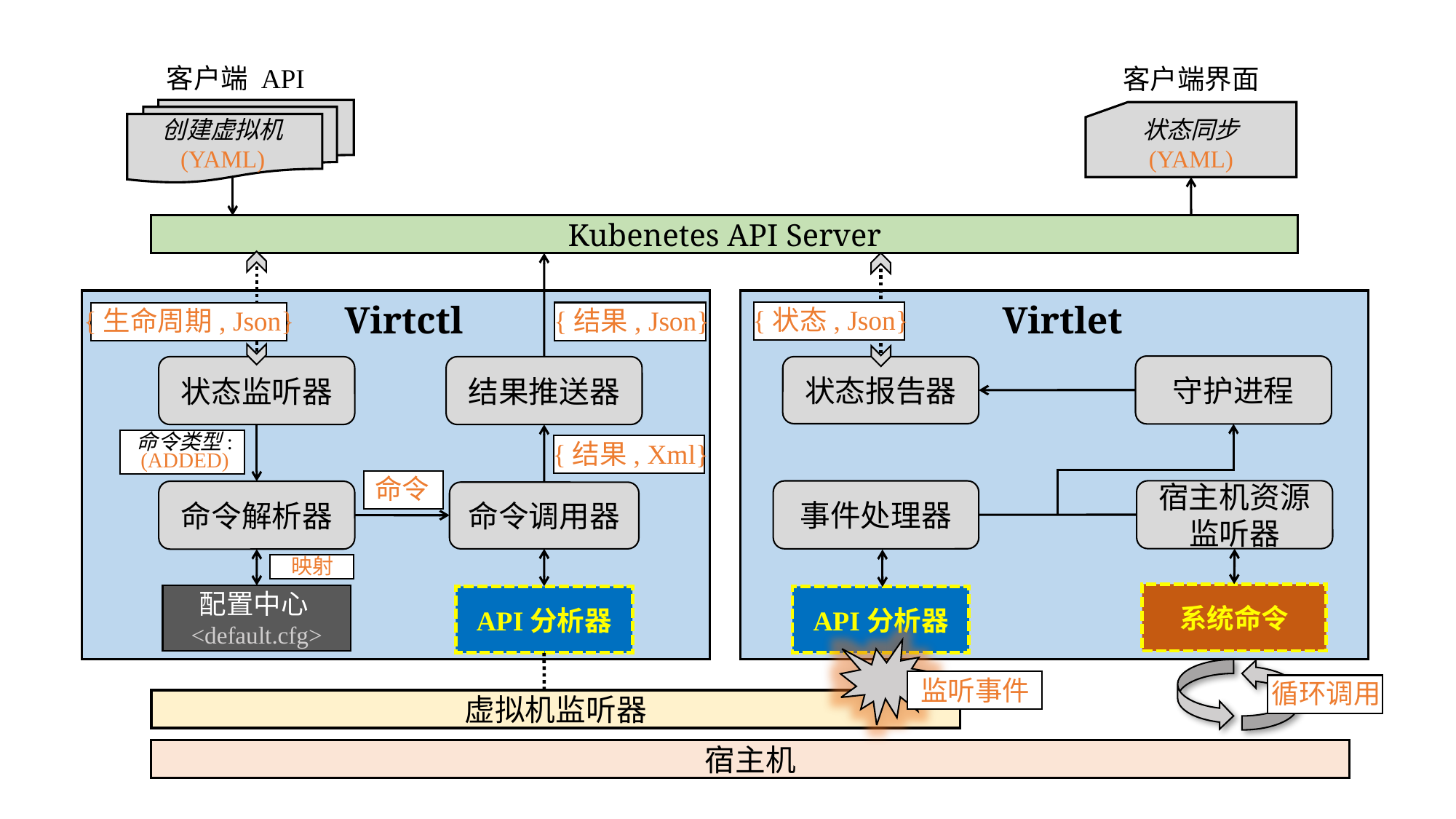

客户端 API
客户端界面

状态同步
(YAML)
创建虚拟机
(YAML)
Kubenetes API Server

Virtctl
Virtlet
{状态, Json}
{生命周期, Json}
{结果, Json}

守护进程
状态报告器
状态监听器
结果推送器
命令类型:
(ADDED)

{结果, Xml}

命令

宿主机资源监听器
事件处理器
命令解析器
命令调用器

映射

系统命令
配置中心<default.cfg>
API分析器
API分析器

监听事件
循环调用

虚拟机监听器
宿主机